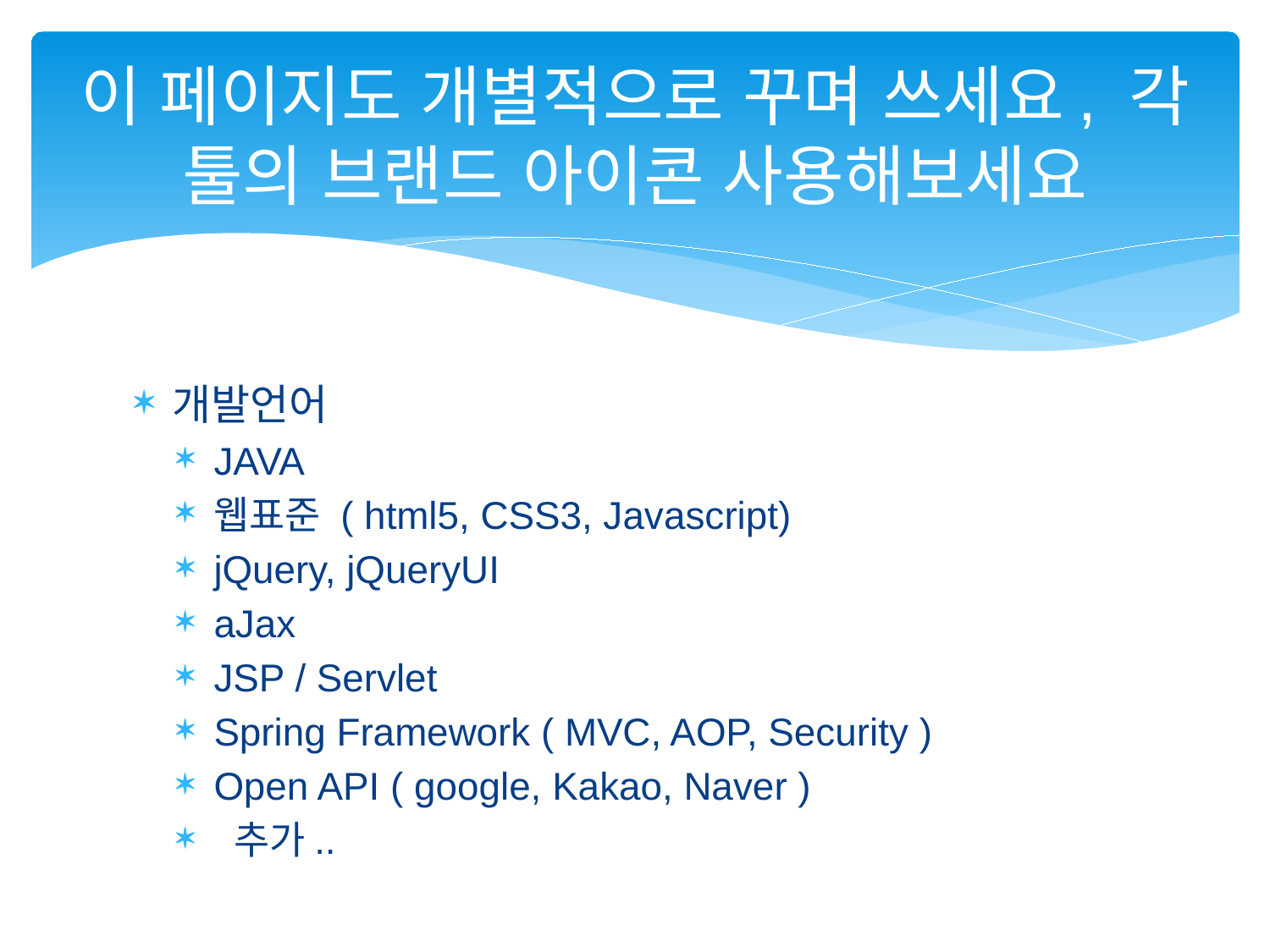

# 이 페이지도 개별적으로 꾸며 쓰세요, 각 툴의 브랜드 아이콘 사용해보세요
개발언어
JAVA
웹표준 ( html5, CSS3, Javascript)
jQuery, jQueryUI
aJax
JSP / Servlet
Spring Framework ( MVC, AOP, Security )
Open API ( google, Kakao, Naver )
 추가..